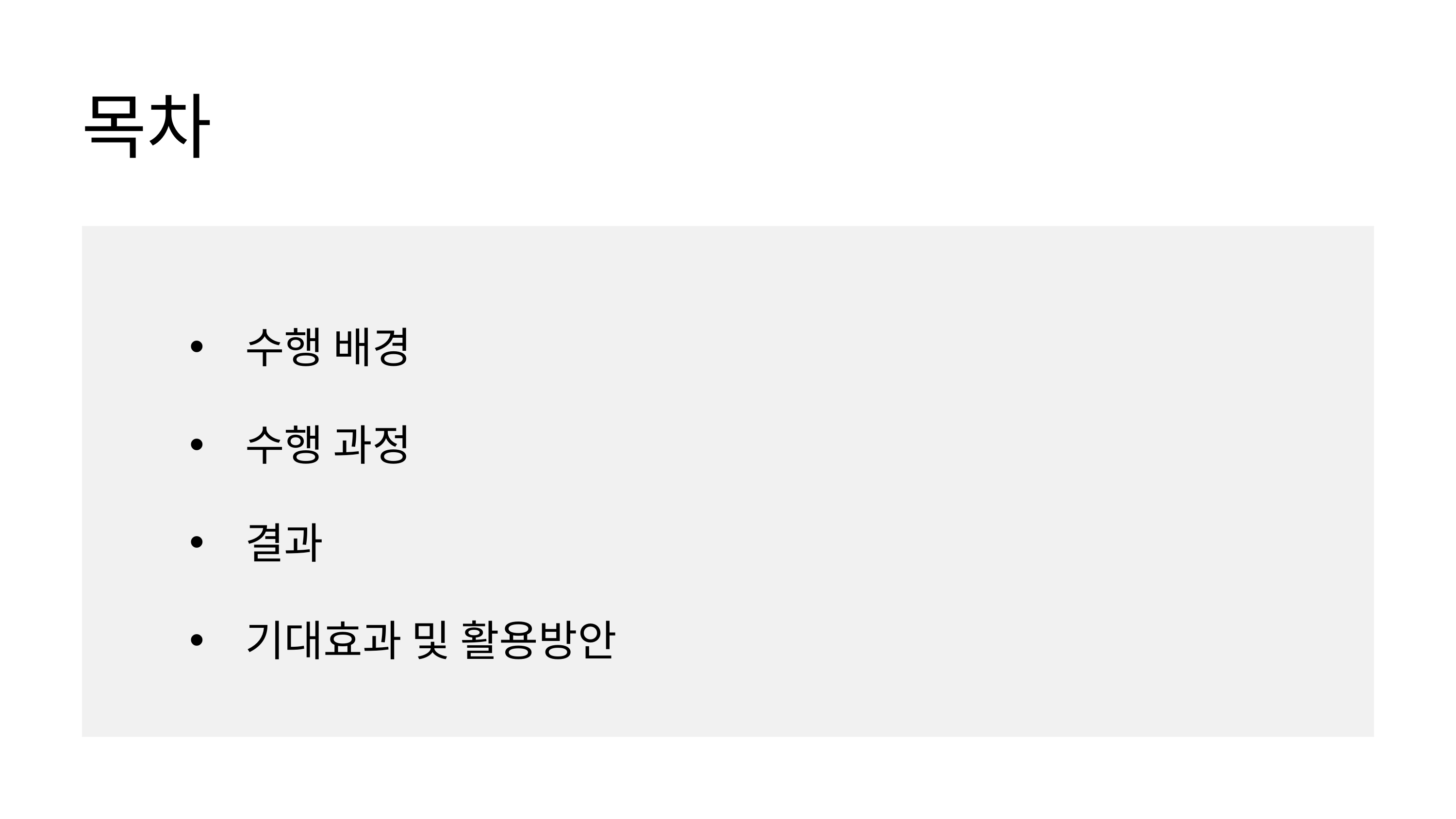

목차

 수행 배경
 수행 과정
 결과
 기대효과 및 활용방안